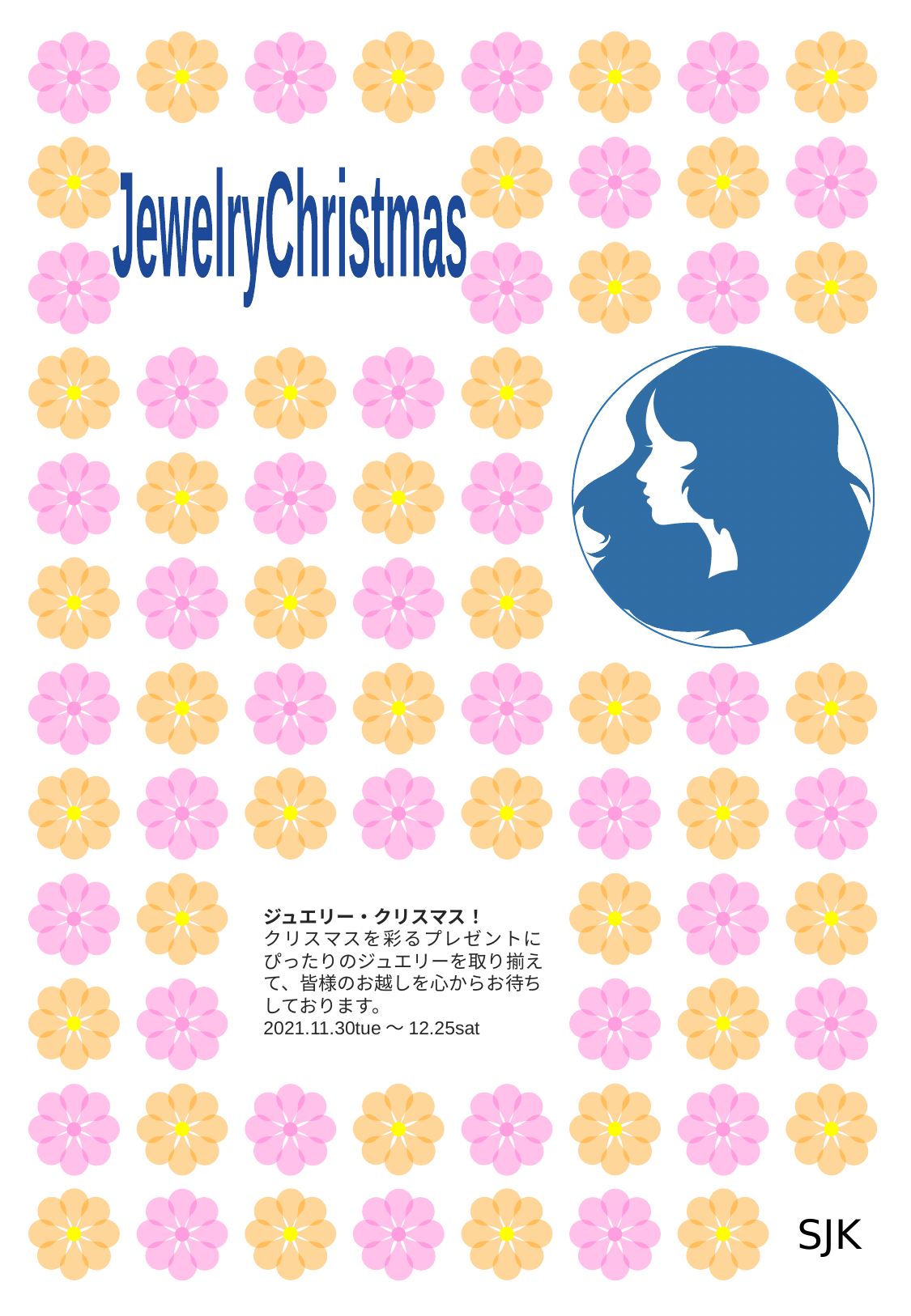

Jewelry
Christmas

ジュエリー・クリスマス！
クリスマスを彩るプレゼントにぴったりのジュエリーを取り揃えて、皆様のお越しを心からお待ちしております。
2021.11.30tue～12.25sat

SJK